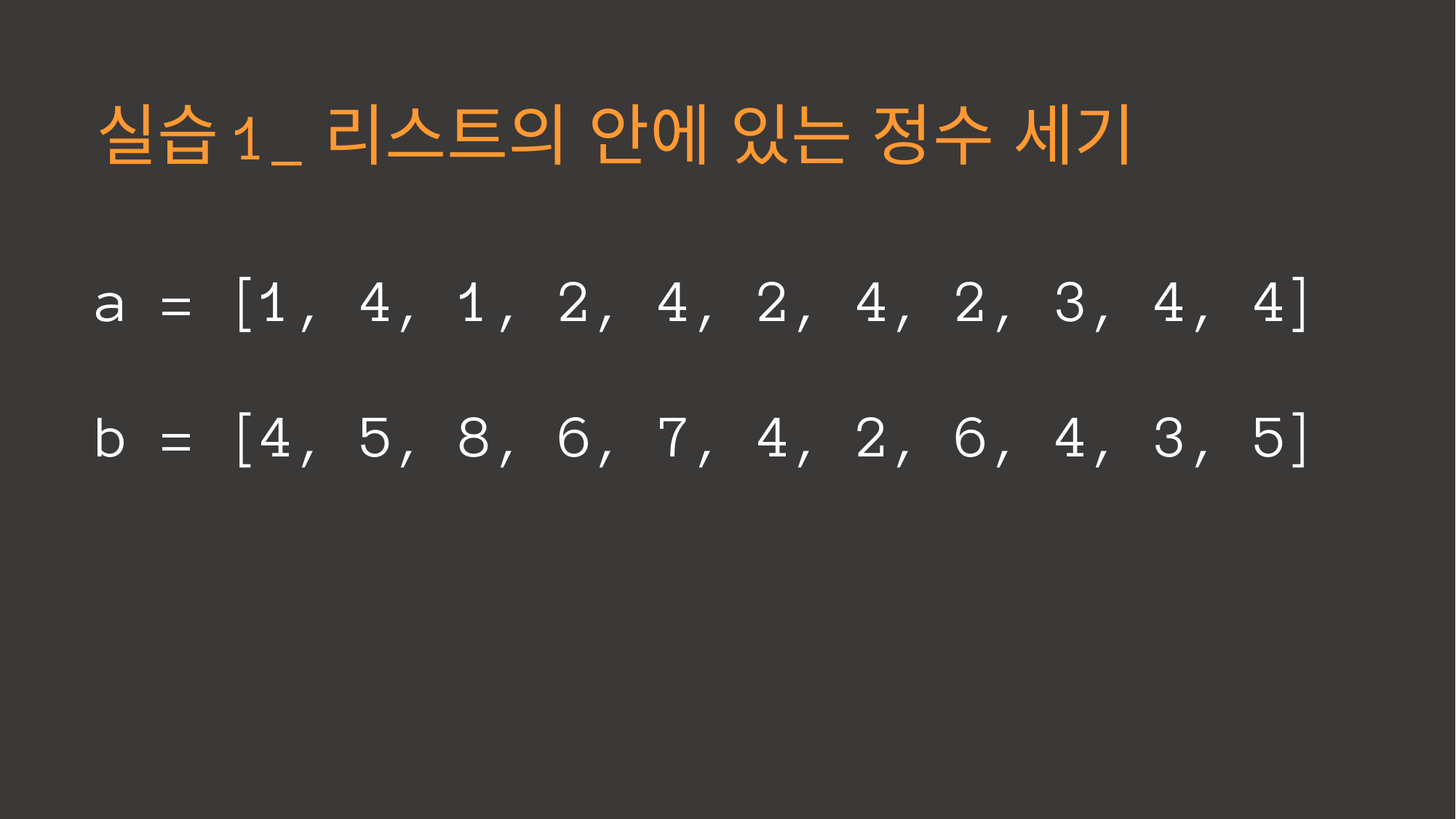

실습1_리스트의 안에 있는 정수 세기

a = [1, 4, 1, 2, 4, 2, 4, 2, 3, 4, 4]
b = [4, 5, 8, 6, 7, 4, 2, 6, 4, 3, 5]